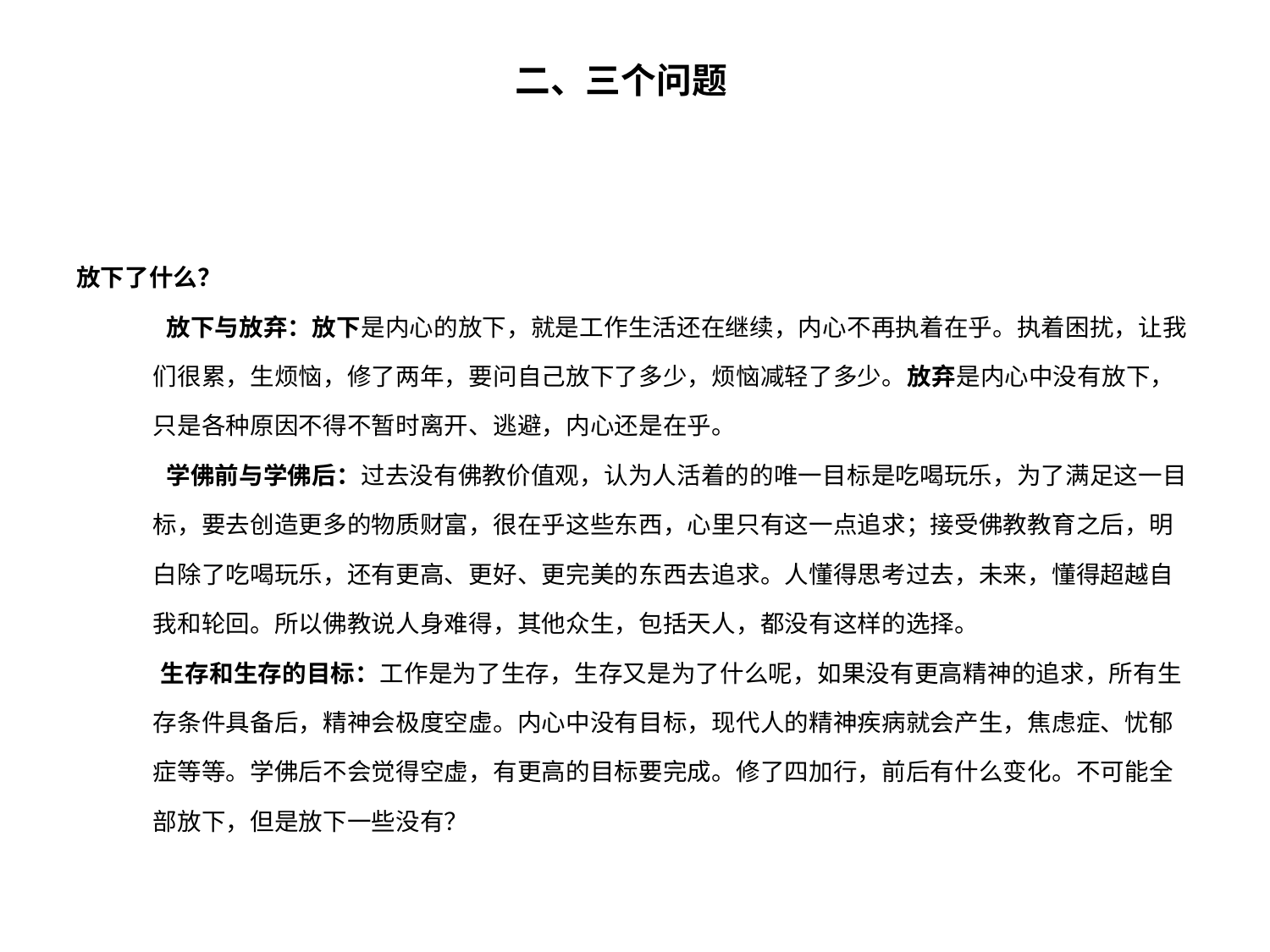

# 二、三个问题

放下了什么？
  放下与放弃：放下是内心的放下，就是工作生活还在继续，内心不再执着在乎。执着困扰，让我们很累，生烦恼，修了两年，要问自己放下了多少，烦恼减轻了多少。放弃是内心中没有放下，只是各种原因不得不暂时离开、逃避，内心还是在乎。
  学佛前与学佛后：过去没有佛教价值观，认为人活着的的唯一目标是吃喝玩乐，为了满足这一目标，要去创造更多的物质财富，很在乎这些东西，心里只有这一点追求；接受佛教教育之后，明白除了吃喝玩乐，还有更高、更好、更完美的东西去追求。人懂得思考过去，未来，懂得超越自我和轮回。所以佛教说人身难得，其他众生，包括天人，都没有这样的选择。
 生存和生存的目标：工作是为了生存，生存又是为了什么呢，如果没有更高精神的追求，所有生存条件具备后，精神会极度空虚。内心中没有目标，现代人的精神疾病就会产生，焦虑症、忧郁症等等。学佛后不会觉得空虚，有更高的目标要完成。修了四加行，前后有什么变化。不可能全部放下，但是放下一些没有？